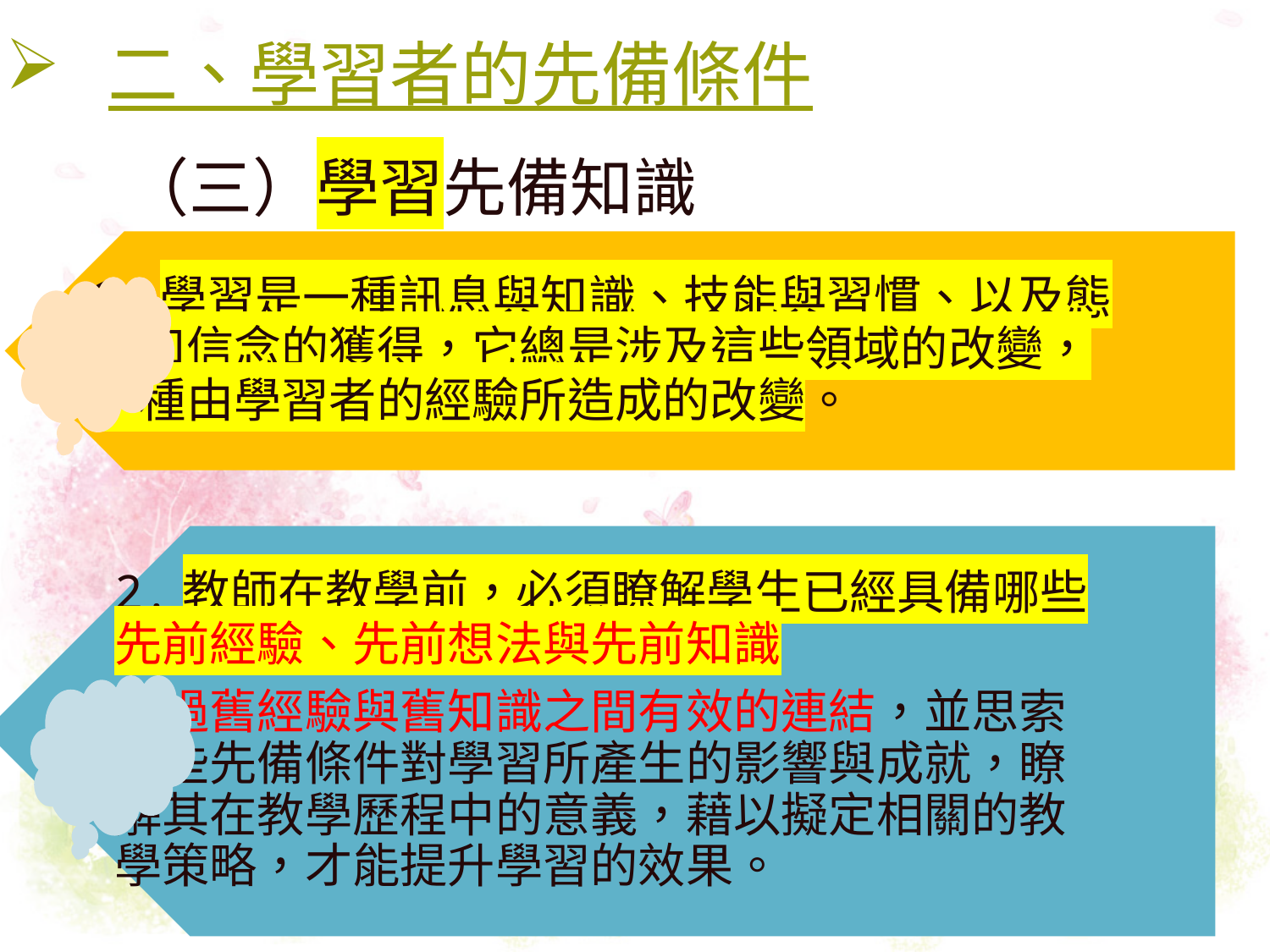

# 二、學習者的先備條件
（三）學習先備知識
1.學習是一種訊息與知識、技能與習慣、以及態度和信念的獲得，它總是涉及這些領域的改變，一種由學習者的經驗所造成的改變。
2.教師在教學前，必須瞭解學生已經具備哪些先前經驗、先前想法與先前知識
透過舊經驗與舊知識之間有效的連結，並思索這些先備條件對學習所產生的影響與成就，瞭解其在教學歷程中的意義，藉以擬定相關的教學策略，才能提升學習的效果。